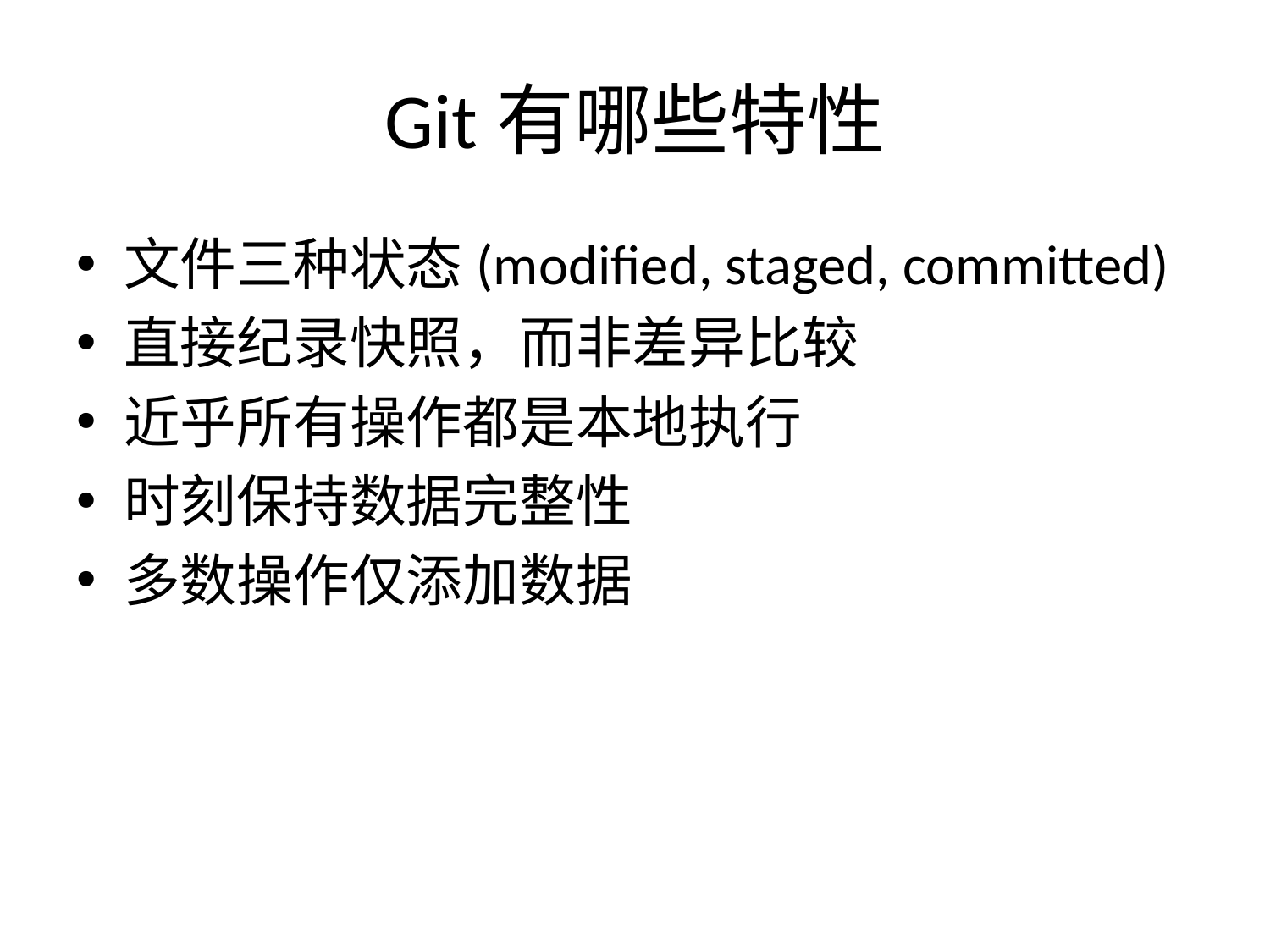

# Git有哪些特性
文件三种状态(modified, staged, committed)
直接纪录快照，而非差异比较
近乎所有操作都是本地执行
时刻保持数据完整性
多数操作仅添加数据